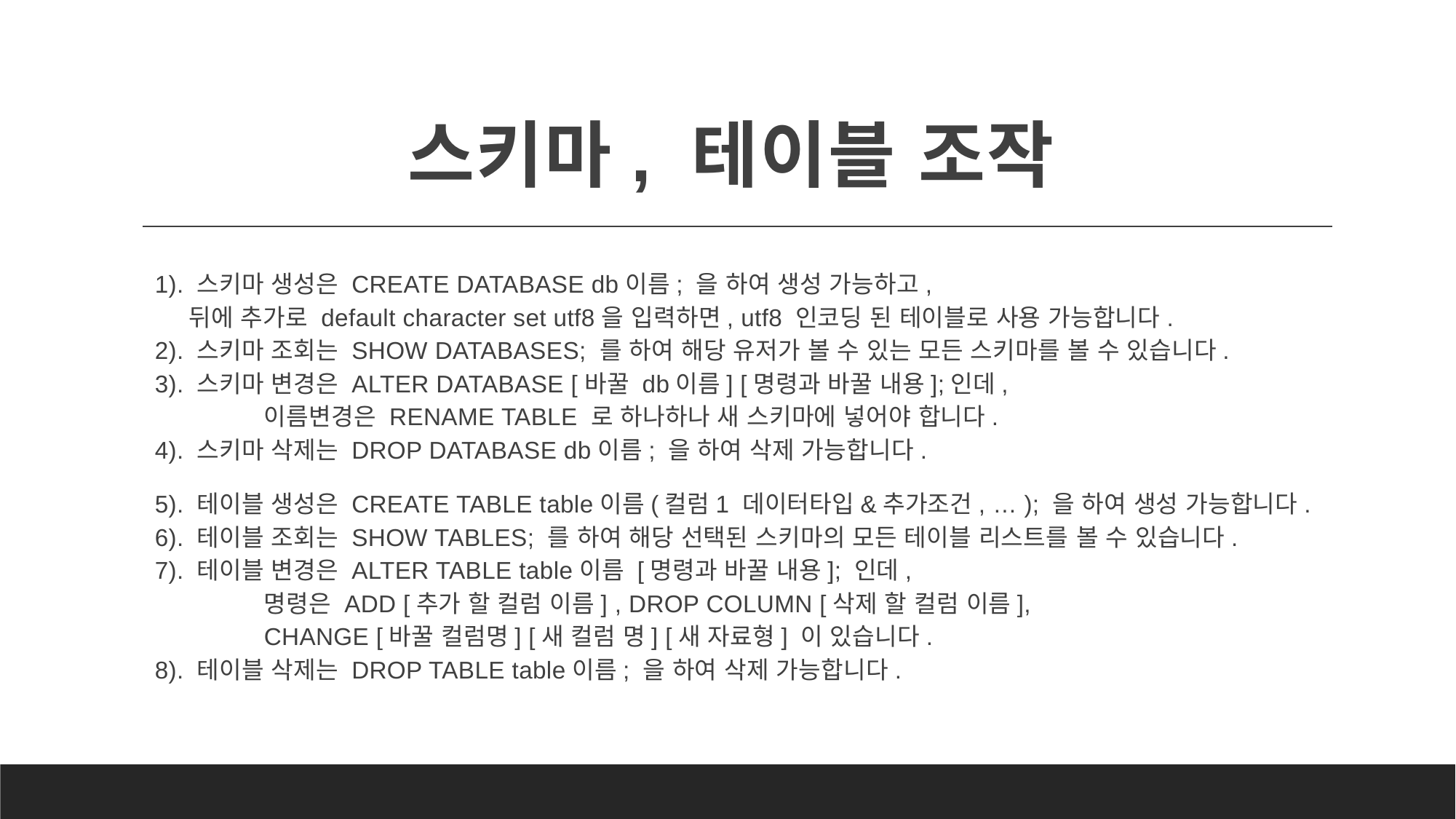

# 스키마, 테이블 조작
1). 스키마 생성은 CREATE DATABASE db이름; 을 하여 생성 가능하고,
    뒤에 추가로 default character set utf8을 입력하면, utf8 인코딩 된 테이블로 사용 가능합니다.
2). 스키마 조회는 SHOW DATABASES; 를 하여 해당 유저가 볼 수 있는 모든 스키마를 볼 수 있습니다.
3). 스키마 변경은 ALTER DATABASE [바꿀 db이름] [명령과 바꿀 내용];인데,
	이름변경은 RENAME TABLE 로 하나하나 새 스키마에 넣어야 합니다.
4). 스키마 삭제는 DROP DATABASE db이름; 을 하여 삭제 가능합니다.
5). 테이블 생성은 CREATE TABLE table이름(컬럼1 데이터타입&추가조건, … ); 을 하여 생성 가능합니다.
6). 테이블 조회는 SHOW TABLES; 를 하여 해당 선택된 스키마의 모든 테이블 리스트를 볼 수 있습니다.
7). 테이블 변경은 ALTER TABLE table이름 [명령과 바꿀 내용]; 인데,
	명령은 ADD [추가 할 컬럼 이름] , DROP COLUMN [삭제 할 컬럼 이름],
	CHANGE [바꿀 컬럼명] [새 컬럼 명] [새 자료형] 이 있습니다.
8). 테이블 삭제는 DROP TABLE table이름; 을 하여 삭제 가능합니다.